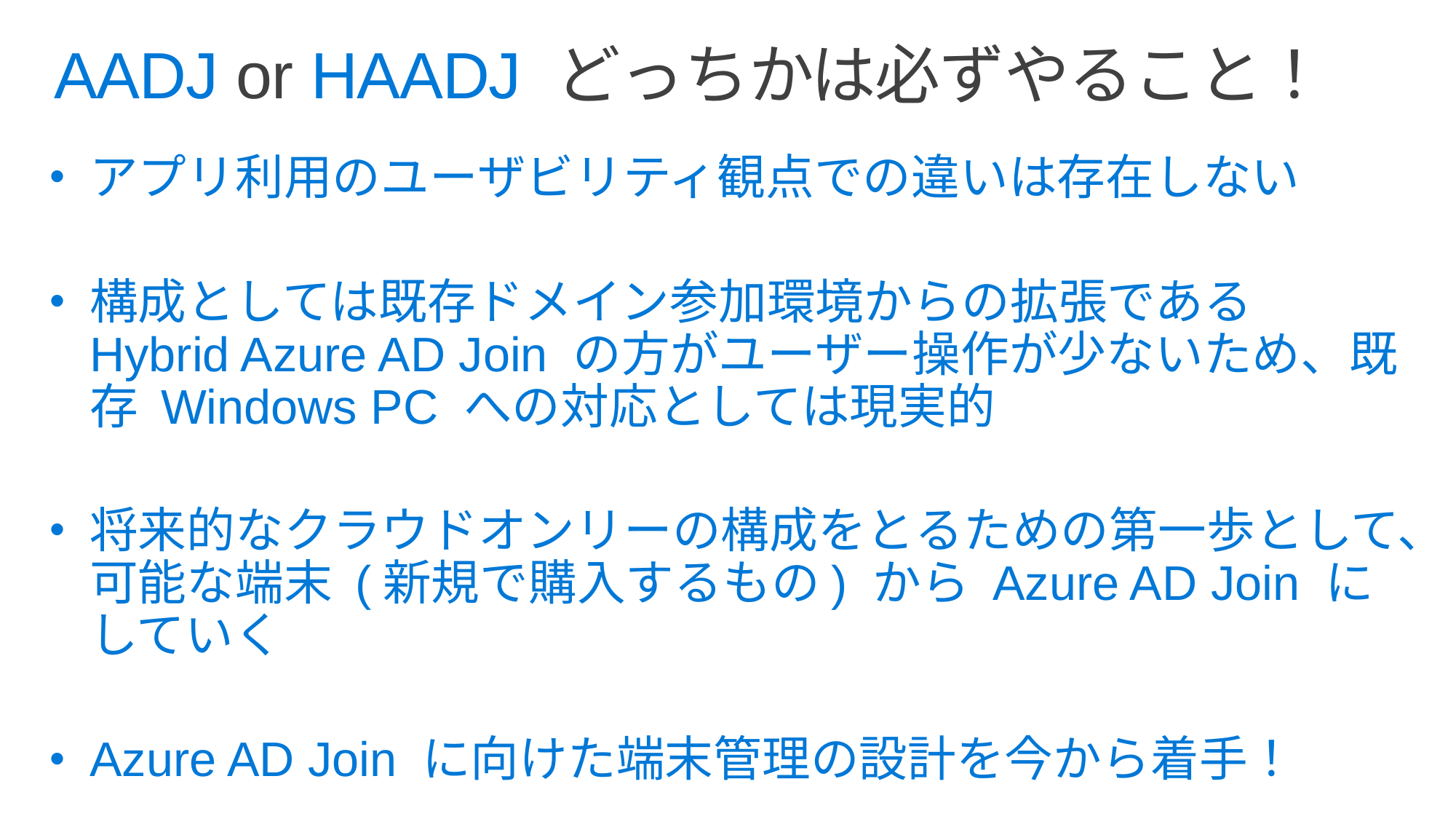

AADJ or HAADJ どっちかは必ずやること！
アプリ利用のユーザビリティ観点での違いは存在しない

構成としては既存ドメイン参加環境からの拡張である Hybrid Azure AD Join の方がユーザー操作が少ないため、既存 Windows PC への対応としては現実的

将来的なクラウドオンリーの構成をとるための第一歩として、可能な端末 (新規で購入するもの) から Azure AD Join にしていく

Azure AD Join に向けた端末管理の設計を今から着手！